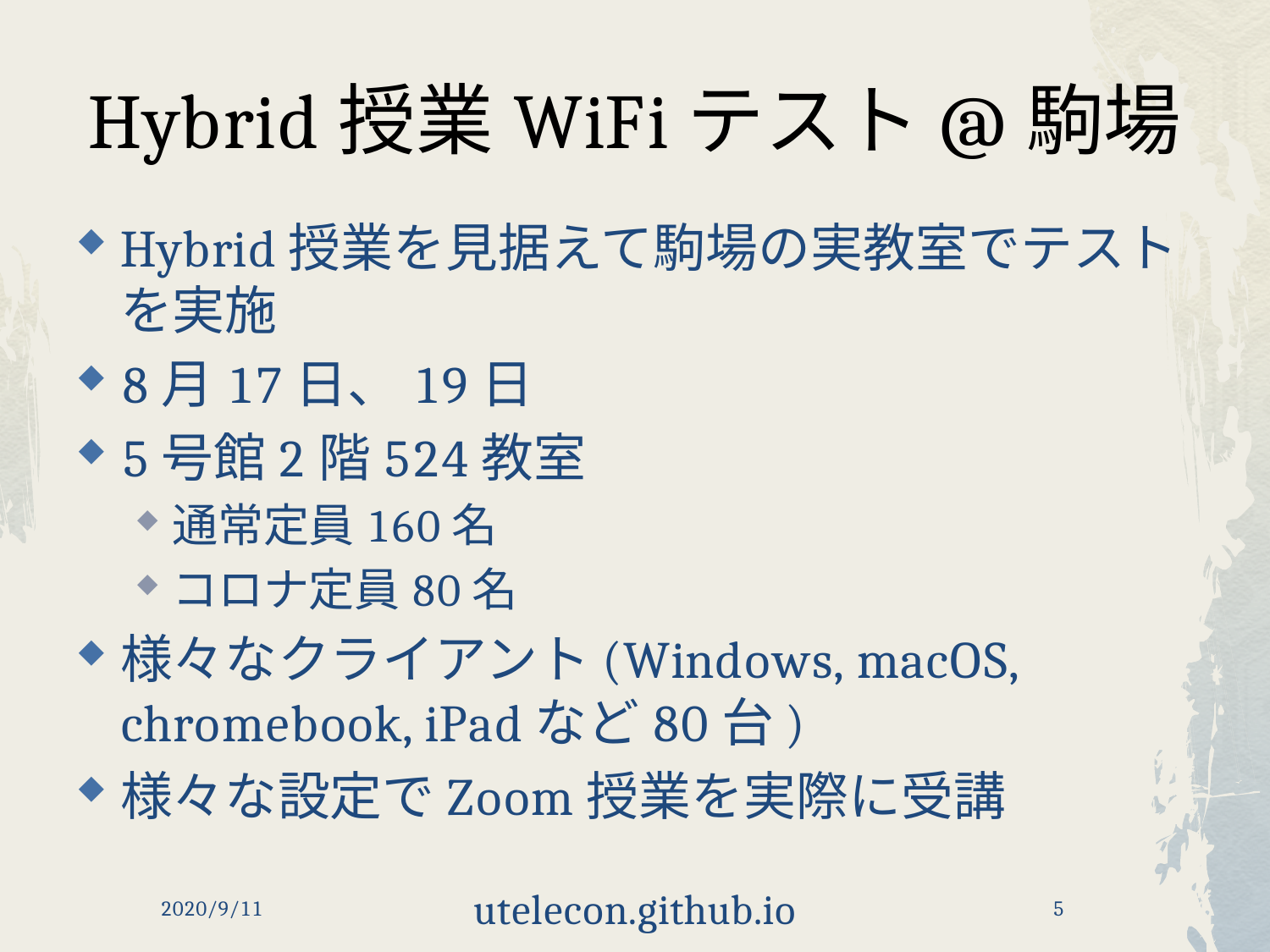

# Hybrid授業WiFiテスト@駒場
Hybrid授業を見据えて駒場の実教室でテストを実施
8月17日、19日
5号館2階524教室
通常定員160名
コロナ定員80名
様々なクライアント(Windows, macOS, chromebook, iPadなど80台)
様々な設定でZoom授業を実際に受講
2020/9/11
utelecon.github.io
5